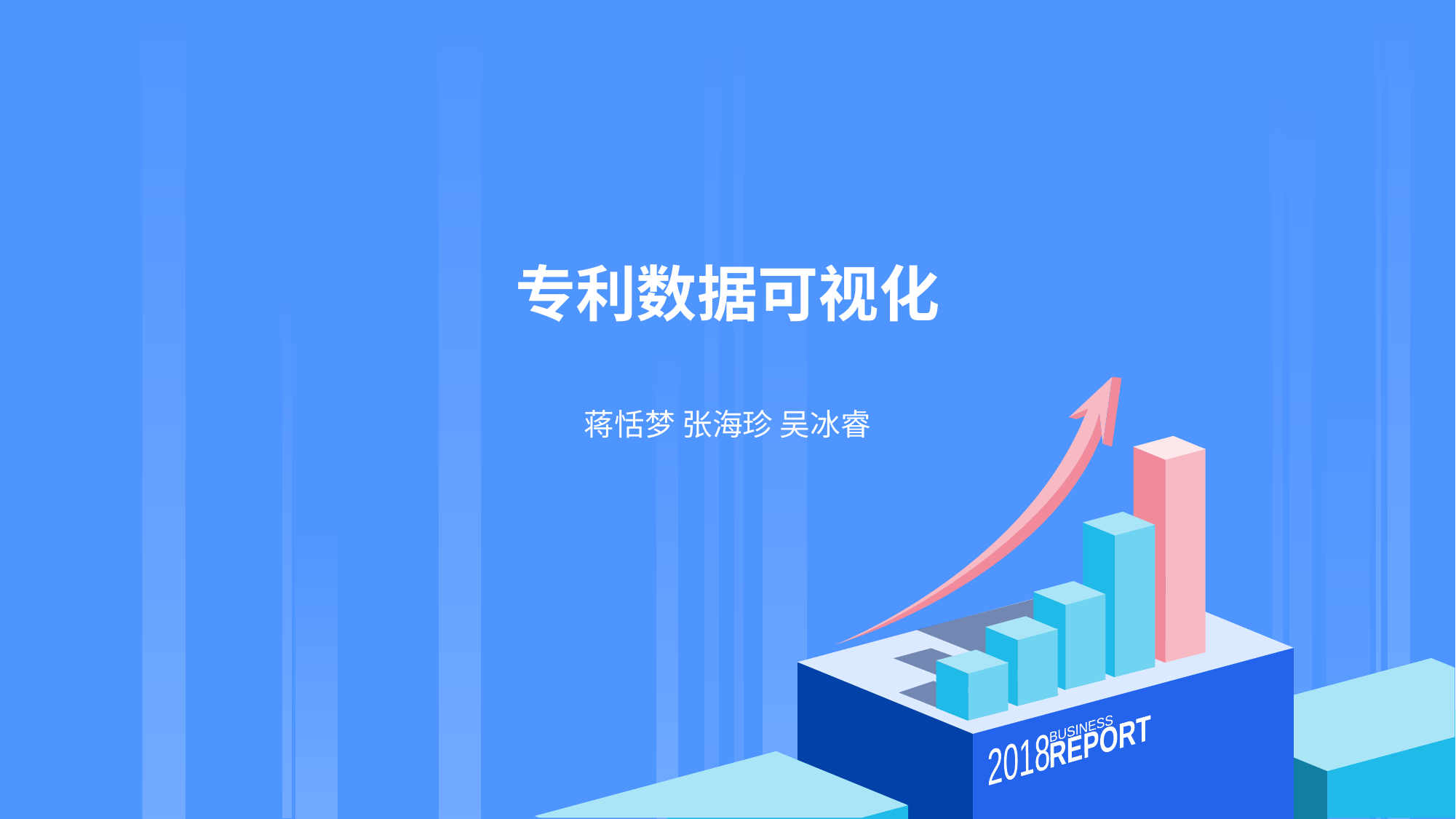

# 专利数据可视化
蒋恬梦 张海珍 吴冰睿
BUSINESS
REPORT
2018